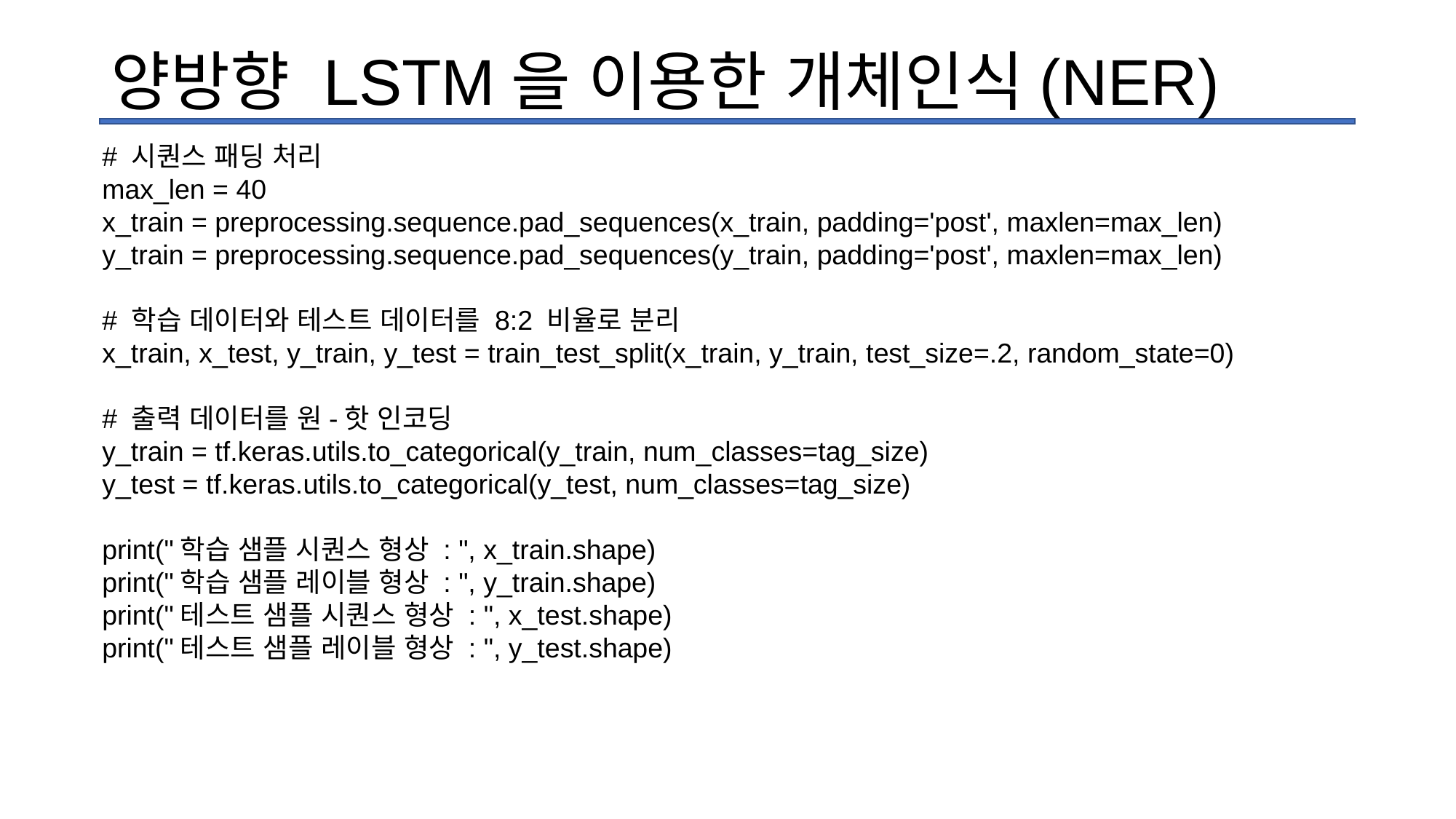

# 양방향 LSTM을 이용한 개체인식(NER)
# 시퀀스 패딩 처리
max_len = 40
x_train = preprocessing.sequence.pad_sequences(x_train, padding='post', maxlen=max_len)
y_train = preprocessing.sequence.pad_sequences(y_train, padding='post', maxlen=max_len)

# 학습 데이터와 테스트 데이터를 8:2 비율로 분리
x_train, x_test, y_train, y_test = train_test_split(x_train, y_train, test_size=.2, random_state=0)

# 출력 데이터를 원-핫 인코딩
y_train = tf.keras.utils.to_categorical(y_train, num_classes=tag_size)
y_test = tf.keras.utils.to_categorical(y_test, num_classes=tag_size)

print("학습 샘플 시퀀스 형상 : ", x_train.shape)
print("학습 샘플 레이블 형상 : ", y_train.shape)
print("테스트 샘플 시퀀스 형상 : ", x_test.shape)
print("테스트 샘플 레이블 형상 : ", y_test.shape)